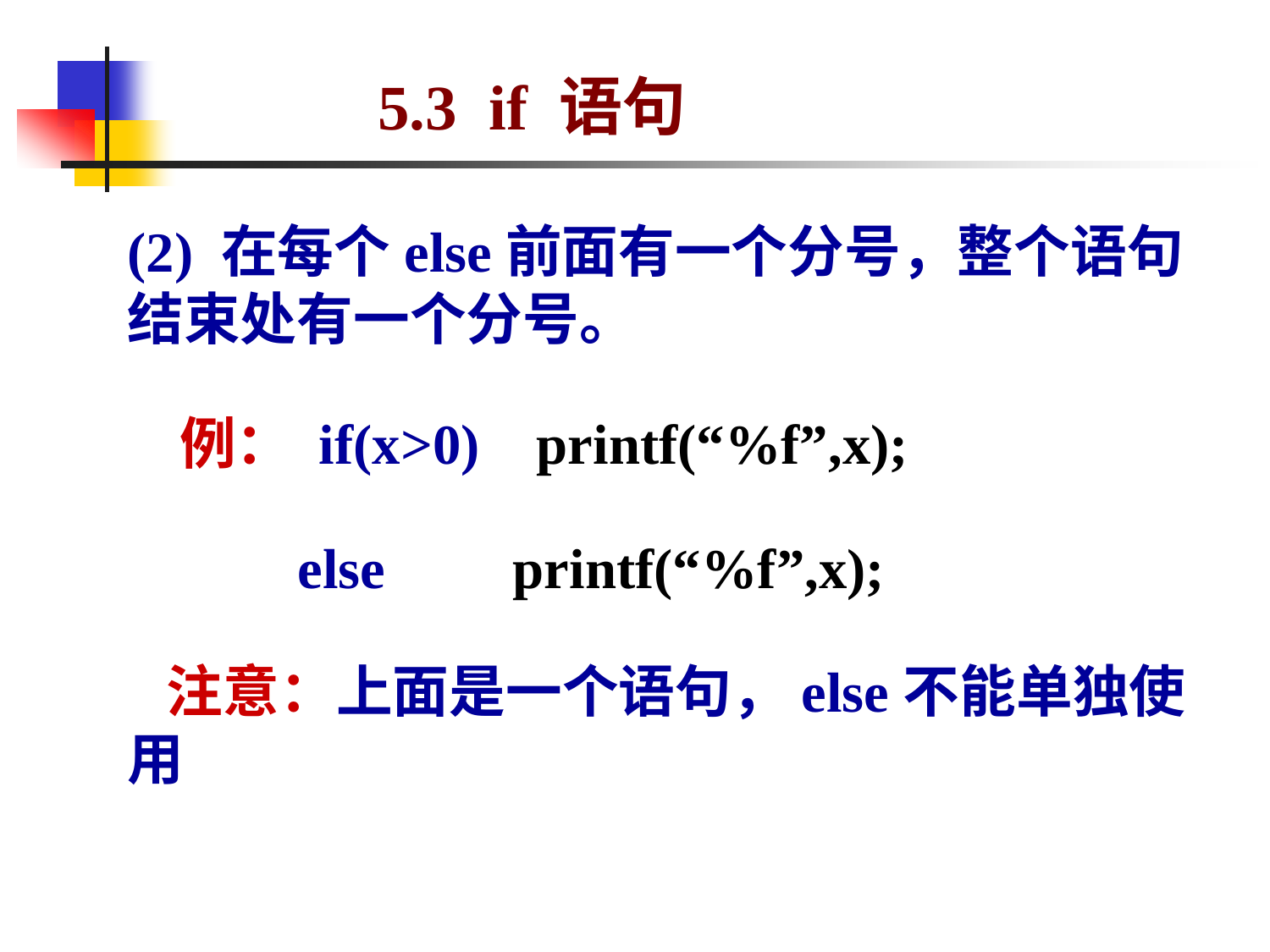

# 5.3  if 语句
(2) 在每个else前面有一个分号，整个语句结束处有一个分号。
   例： if(x>0)    printf(“%f”,x);
            else         printf(“%f”,x);
  注意：上面是一个语句，else不能单独使用